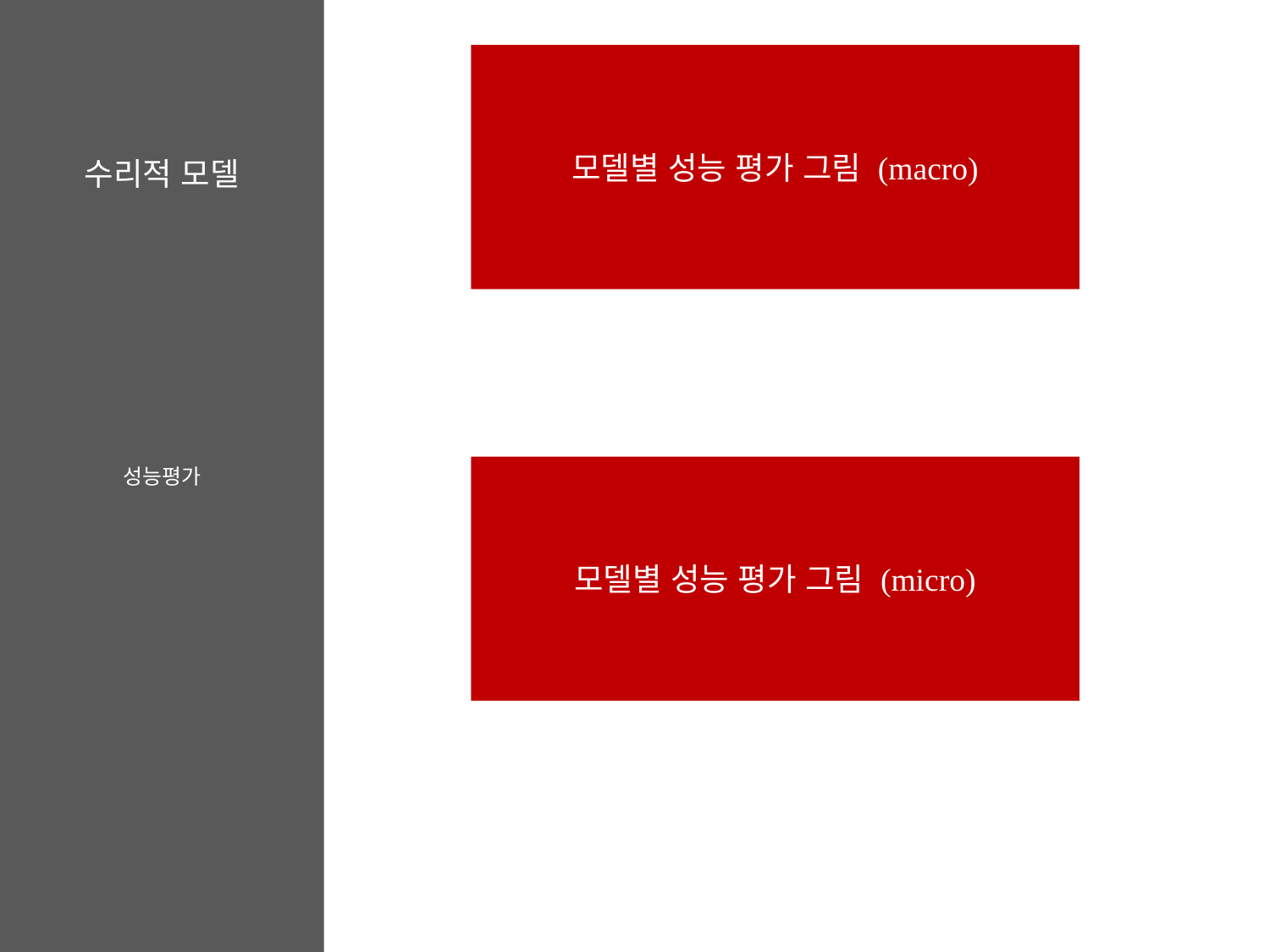

모델별 성능 평가 그림 (macro)
성능평가
모델별 성능 평가 그림 (micro)